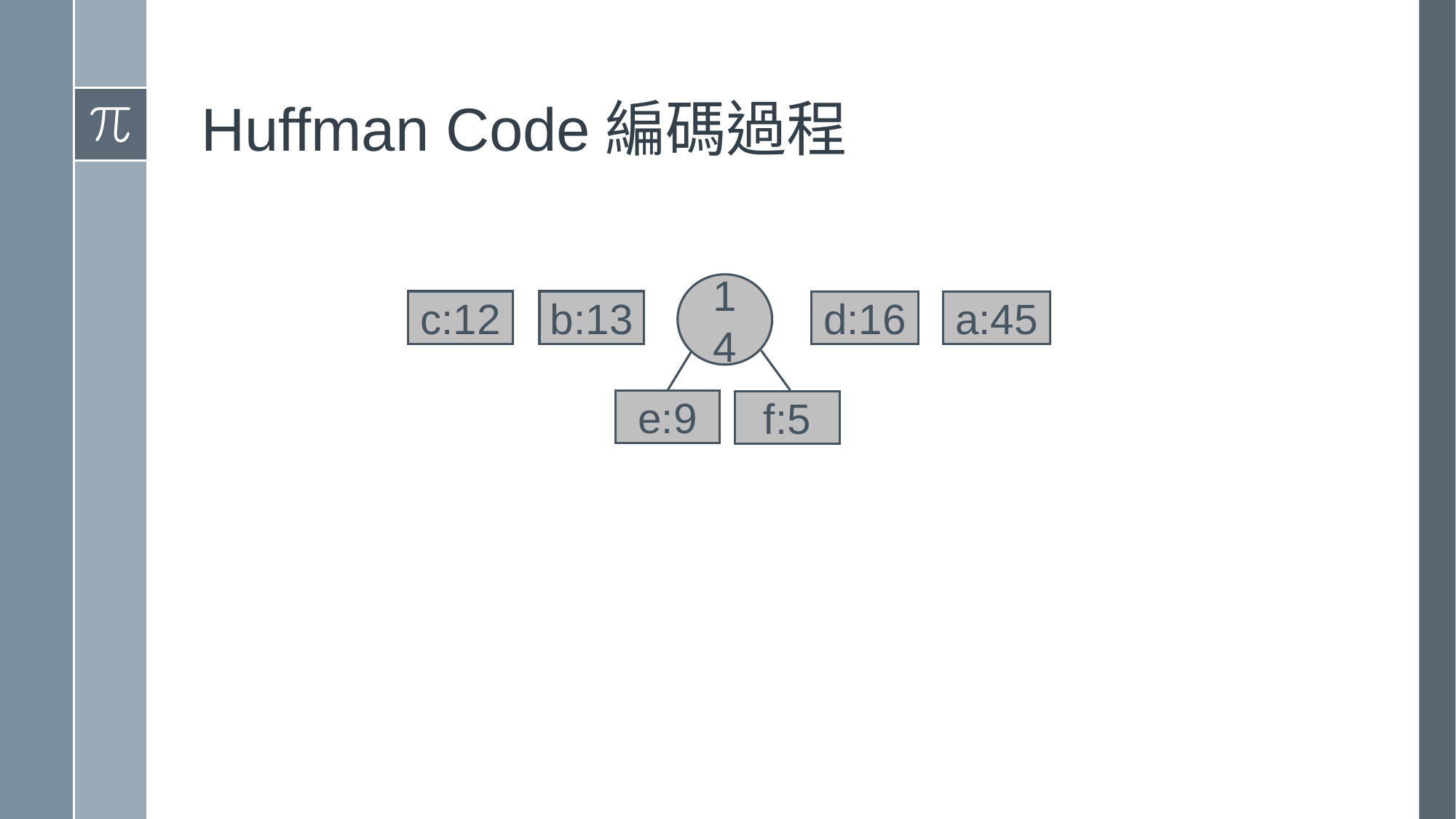

# Huffman Code編碼過程
14
c:12
b:13
d:16
a:45
e:9
f:5